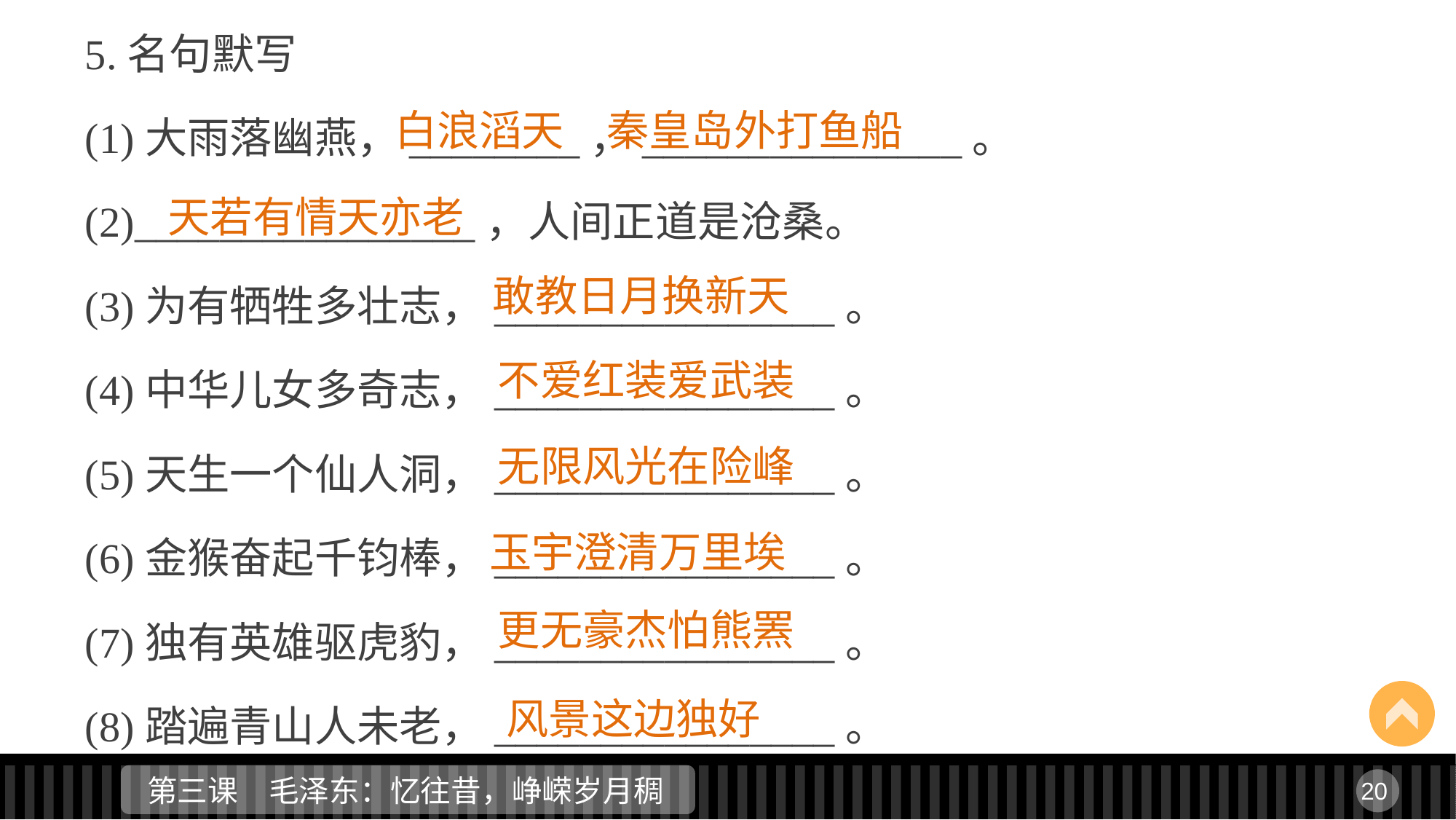

5.名句默写
(1)大雨落幽燕，________，_______________。
(2)________________，人间正道是沧桑。
(3)为有牺牲多壮志，________________。
(4)中华儿女多奇志，________________。
(5)天生一个仙人洞，________________。
(6)金猴奋起千钧棒，________________。
(7)独有英雄驱虎豹，________________。
(8)踏遍青山人未老，________________。
白浪滔天　秦皇岛外打鱼船
天若有情天亦老
敢教日月换新天
不爱红装爱武装
无限风光在险峰
玉宇澄清万里埃
更无豪杰怕熊罴
风景这边独好